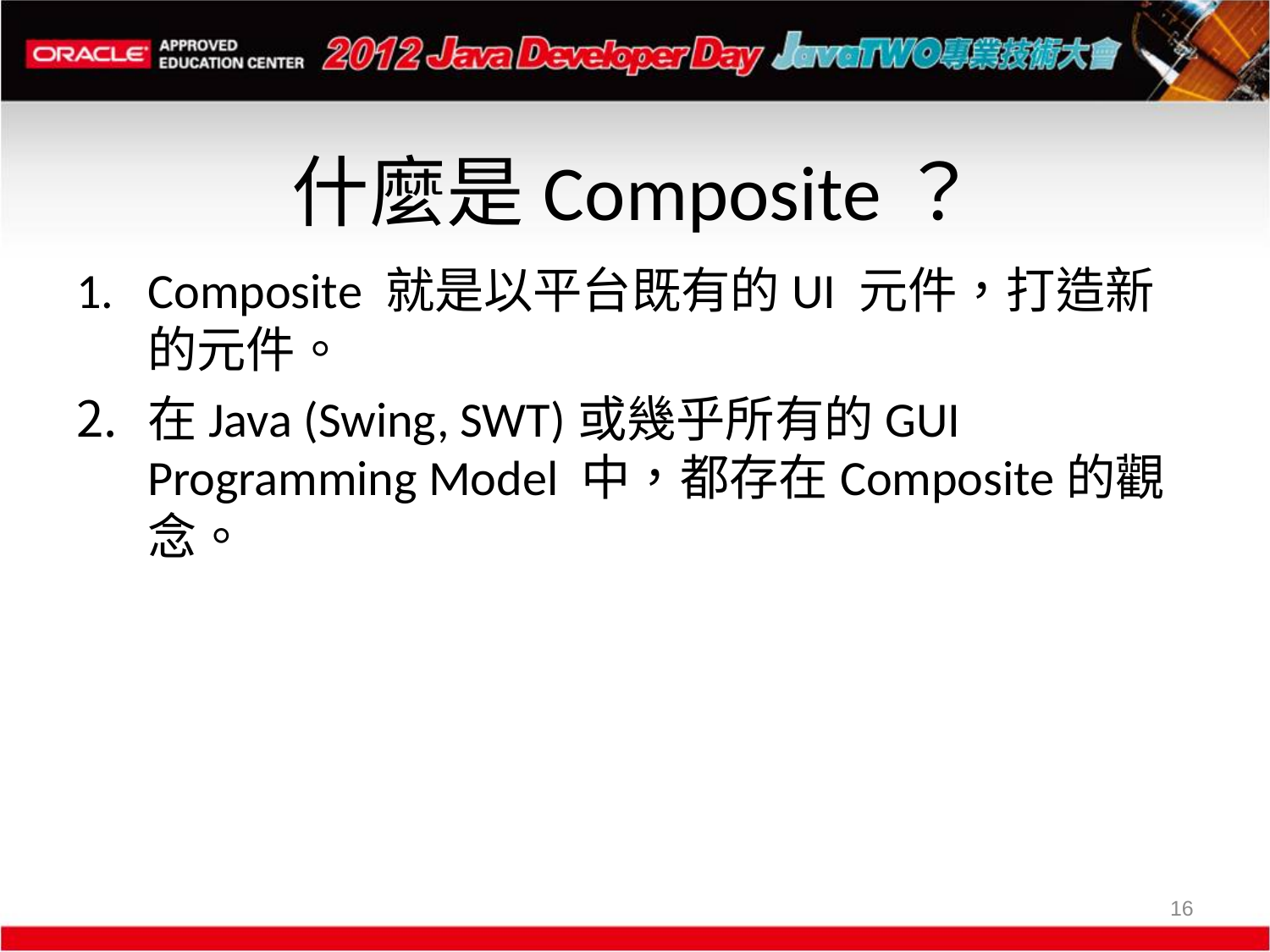

# 什麼是Composite？
Composite 就是以平台既有的UI 元件，打造新的元件。
在Java (Swing, SWT)或幾乎所有的GUI Programming Model 中，都存在Composite的觀念。
16